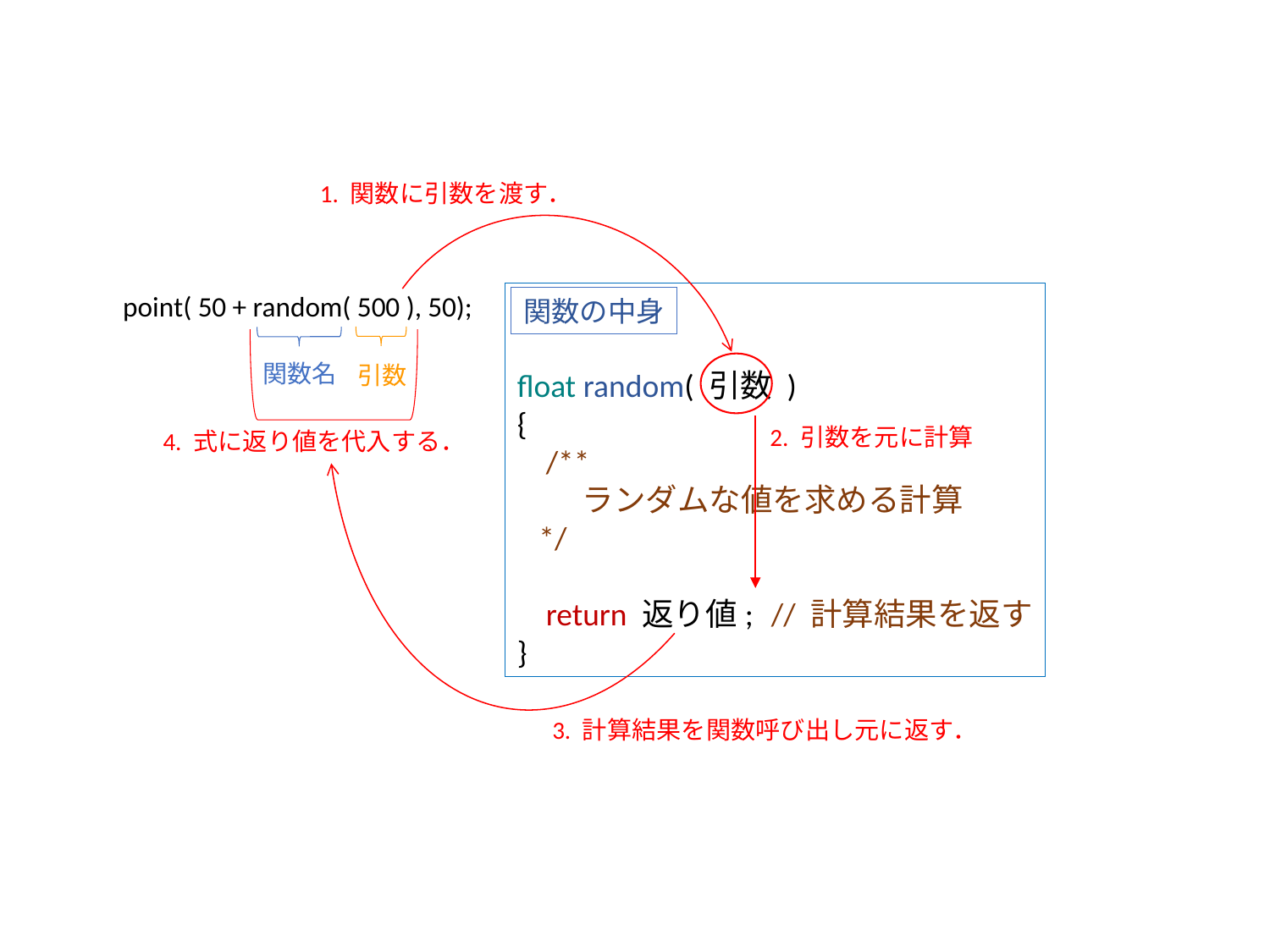

#
1. 関数に引数を渡す．

point( 50 + random( 500 ), 50);

float random( 引数 )
{
    /**
        ランダムな値を求める計算
   */

    return 返り値;	// 計算結果を返す
}
関数の中身

関数名
引数

2. 引数を元に計算
4. 式に返り値を代入する．
3. 計算結果を関数呼び出し元に返す．